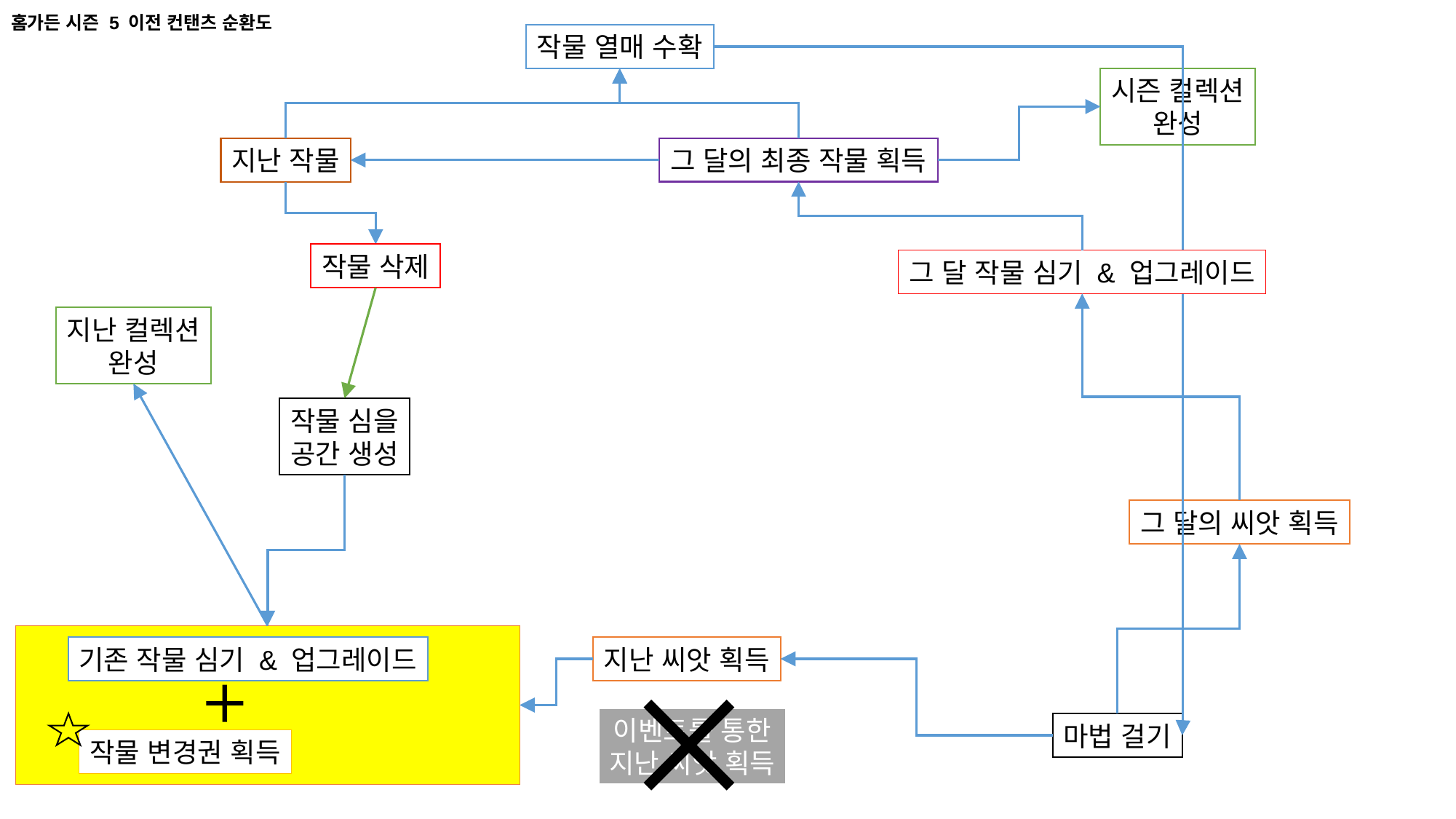

# 홈가든 시즌 5 이전 컨탠츠 순환도
작물 열매 수확
시즌 컬렉션
완성
그 달의 최종 작물 획득
지난 작물
작물 삭제
그 달 작물 심기 & 업그레이드
지난 컬렉션
완성
작물 심을
공간 생성
그 달의 씨앗 획득

기존 작물 심기 & 업그레이드

작물 변경권 획득
지난 씨앗 획득

이벤트를 통한
지난 씨앗 획득
마법 걸기